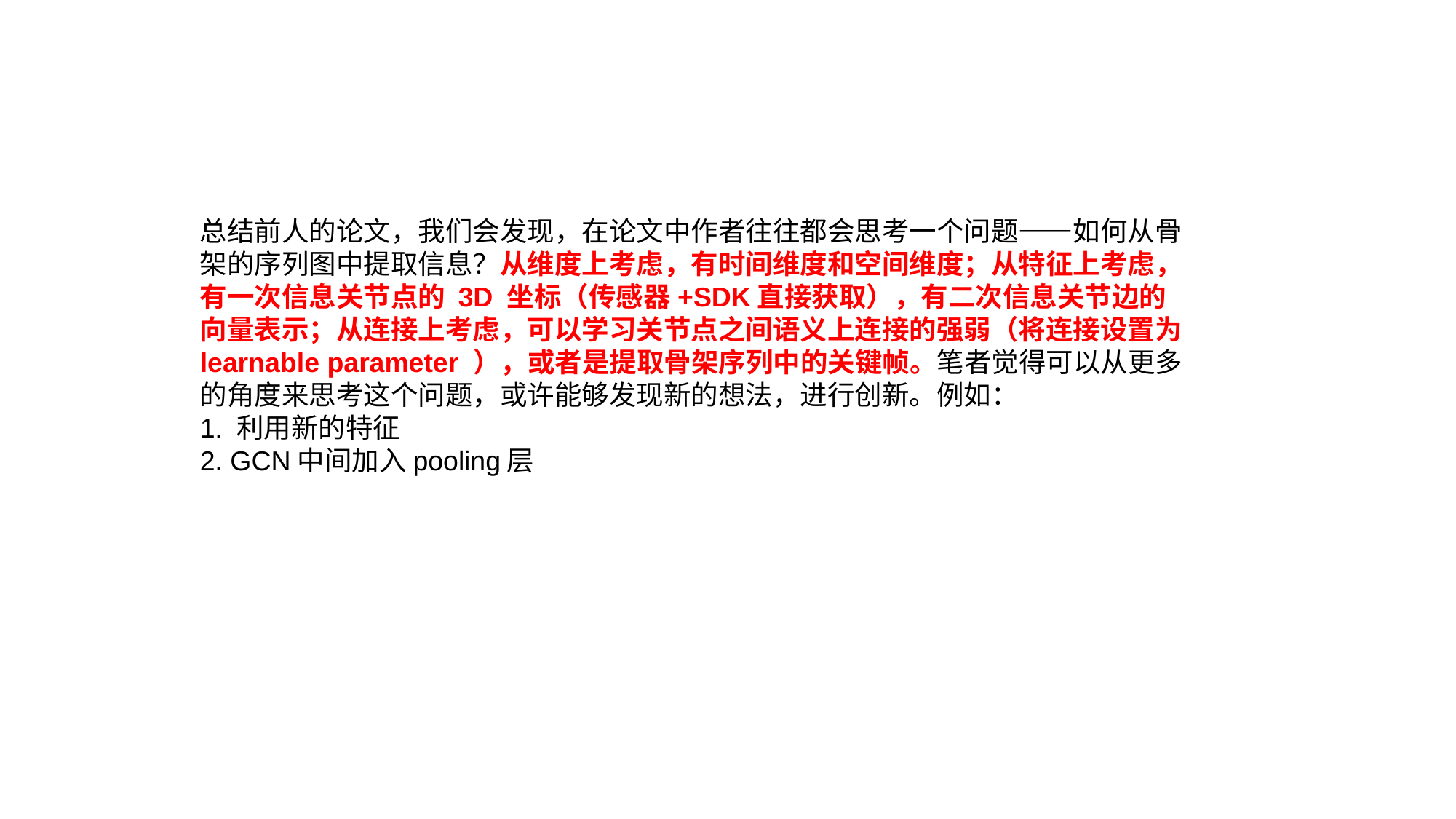

总结前人的论文，我们会发现，在论文中作者往往都会思考一个问题——如何从骨架的序列图中提取信息？从维度上考虑，有时间维度和空间维度；从特征上考虑，有一次信息关节点的 3D 坐标（传感器+SDK直接获取），有二次信息关节边的向量表示；从连接上考虑，可以学习关节点之间语义上连接的强弱（将连接设置为 learnable parameter ），或者是提取骨架序列中的关键帧。笔者觉得可以从更多的角度来思考这个问题，或许能够发现新的想法，进行创新。例如：
1. 利用新的特征
2. GCN中间加入pooling层